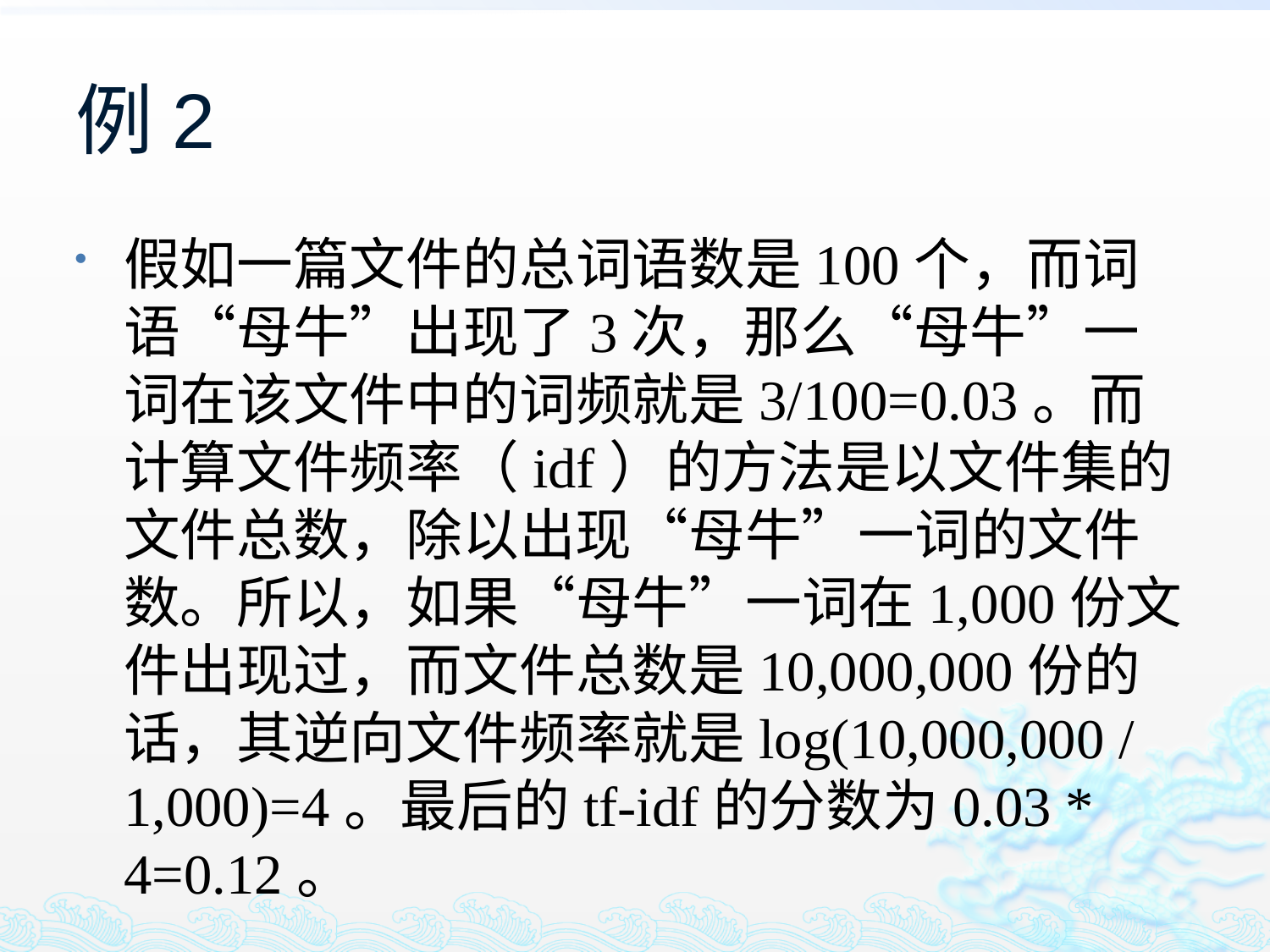

# 例2
假如一篇文件的总词语数是100个，而词语“母牛”出现了3次，那么“母牛”一词在该文件中的词频就是3/100=0.03。而计算文件频率（idf）的方法是以文件集的文件总数，除以出现“母牛”一词的文件数。所以，如果“母牛”一词在1,000份文件出现过，而文件总数是10,000,000份的话，其逆向文件频率就是log(10,000,000 / 1,000)=4。最后的tf-idf的分数为0.03 * 4=0.12。